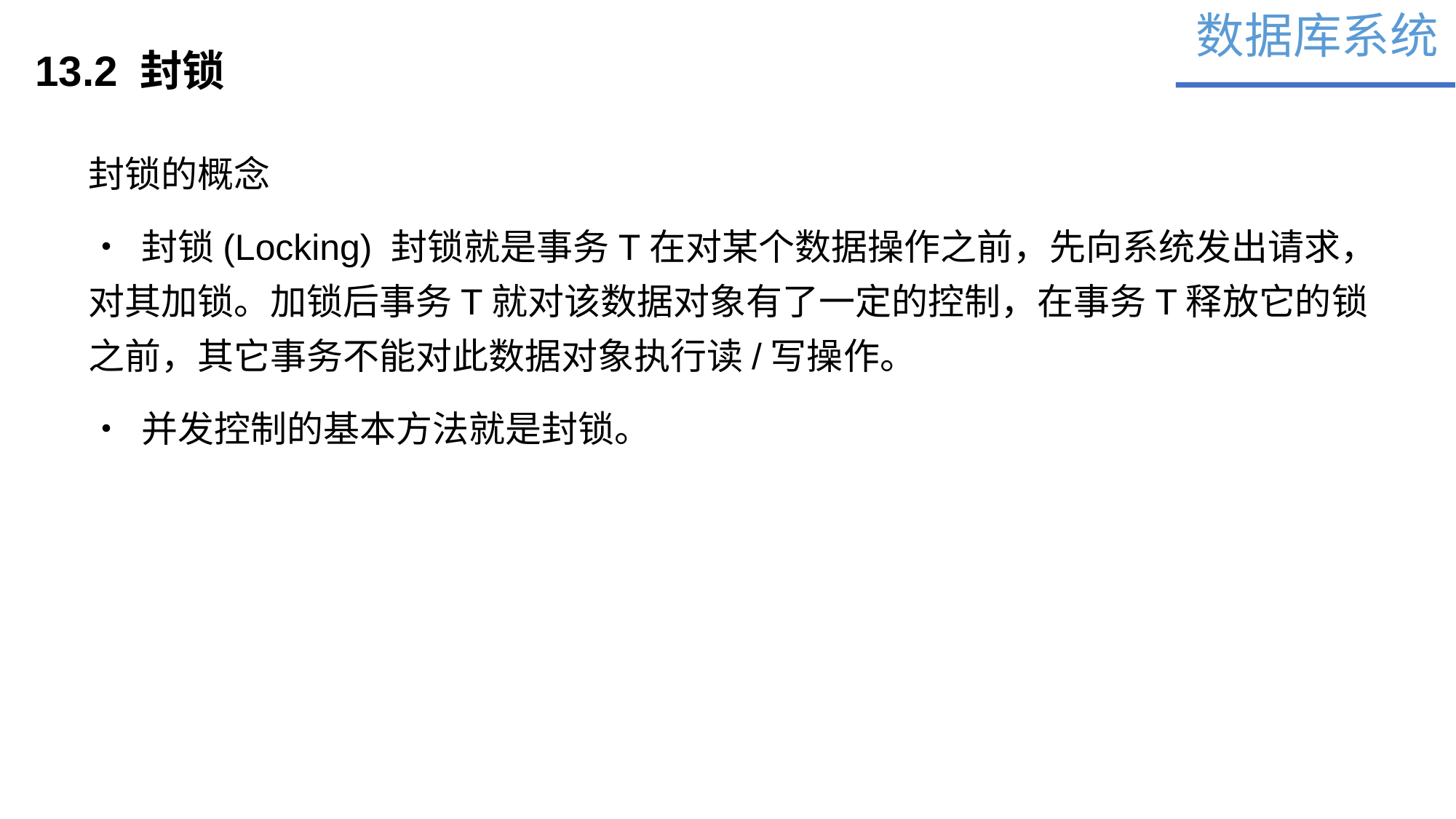

数据库系统
13.2 封锁

封锁的概念
• 封锁(Locking) 封锁就是事务T在对某个数据操作之前，先向系统发出请求，对其加锁。加锁后事务T就对该数据对象有了一定的控制，在事务T释放它的锁之前，其它事务不能对此数据对象执行读/写操作。
• 并发控制的基本方法就是封锁。